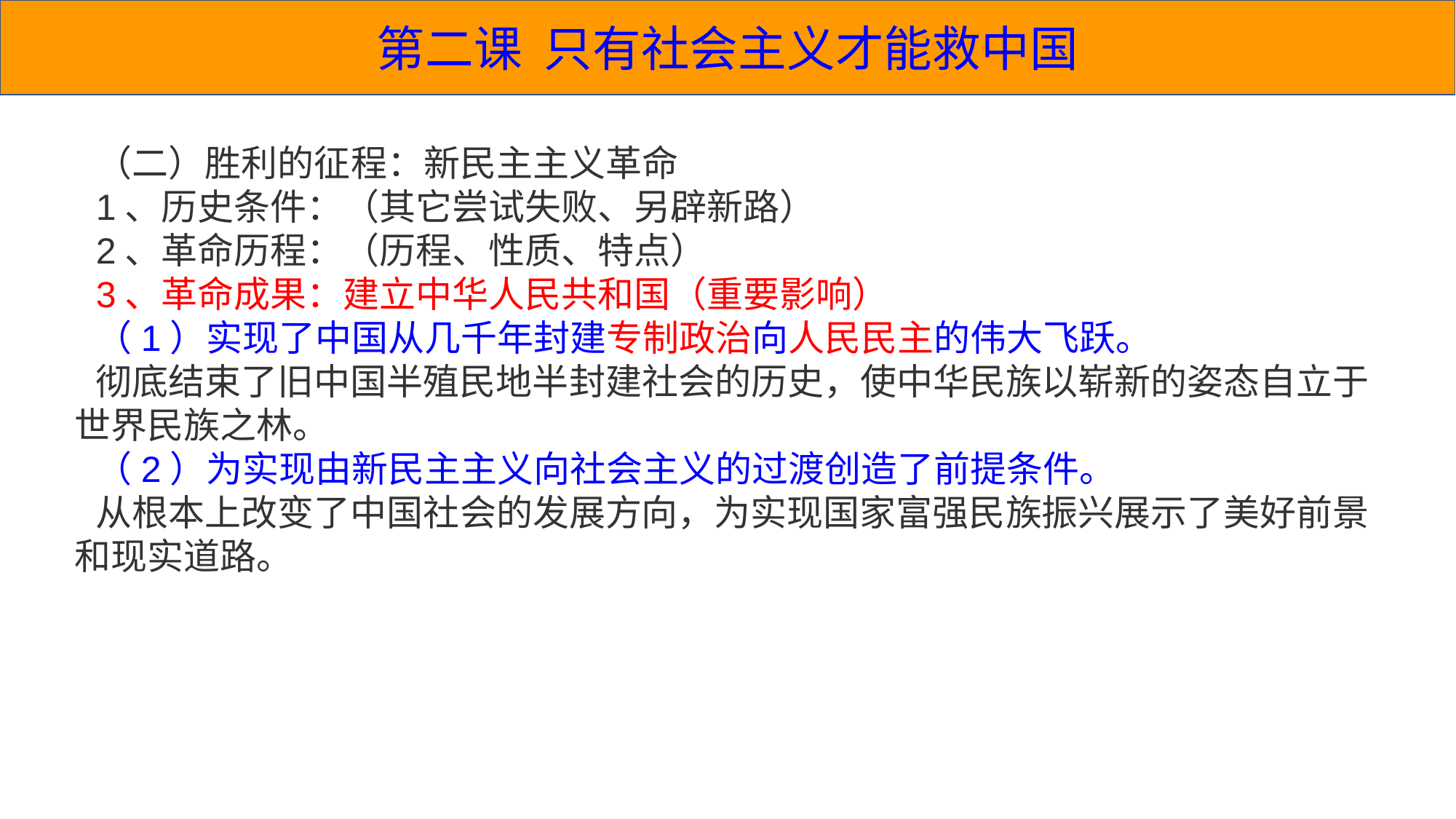

第二课  只有社会主义才能救中国
（二）胜利的征程：新民主主义革命
1、历史条件：（其它尝试失败、另辟新路）
2、革命历程：（历程、性质、特点）
3、革命成果：建立中华人民共和国（重要影响）
（1）实现了中国从几千年封建专制政治向人民民主的伟大飞跃。
彻底结束了旧中国半殖民地半封建社会的历史，使中华民族以崭新的姿态自立于世界民族之林。
（2）为实现由新民主主义向社会主义的过渡创造了前提条件。
从根本上改变了中国社会的发展方向，为实现国家富强民族振兴展示了美好前景和现实道路。